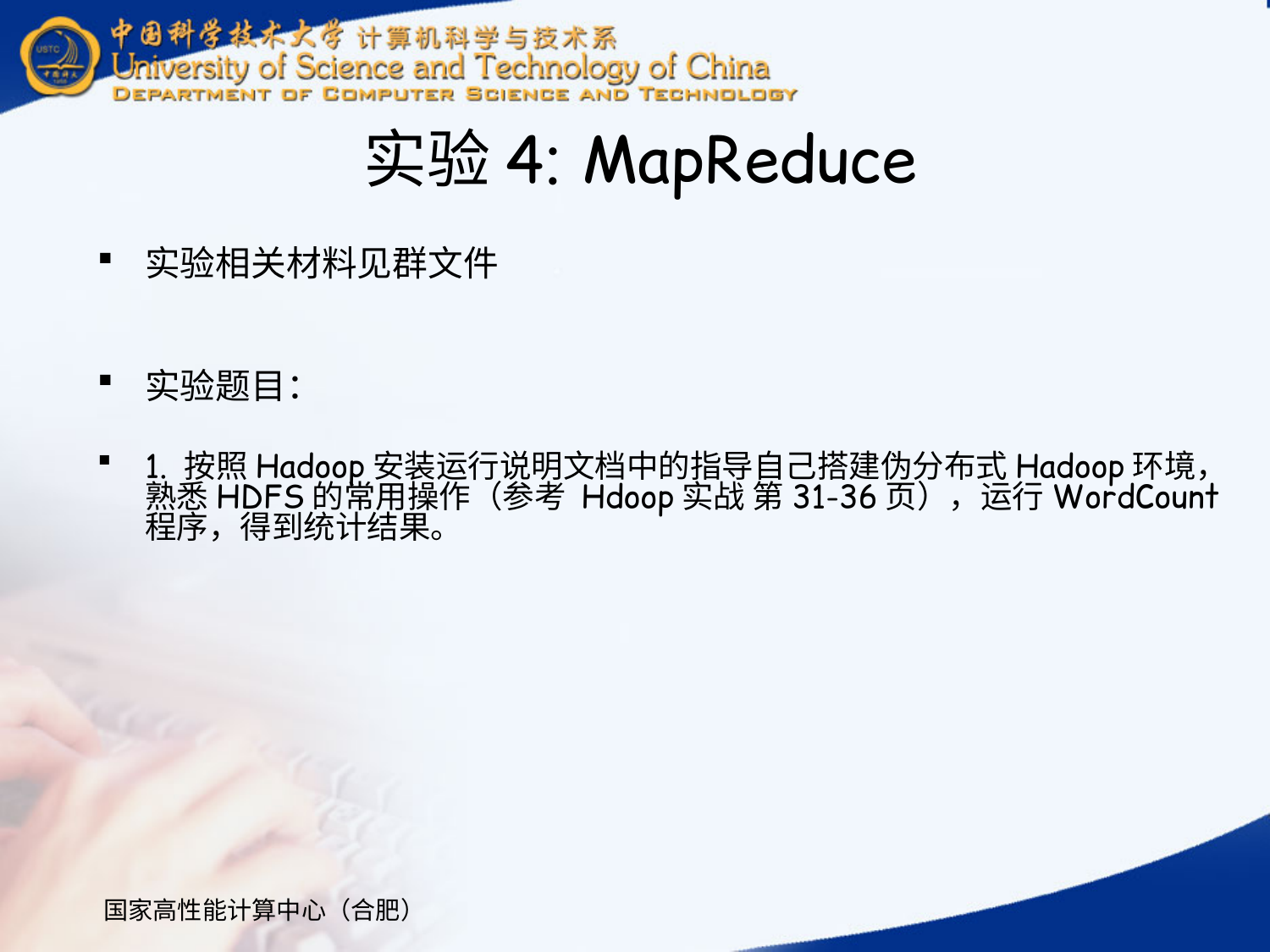

# 实验4: MapReduce
实验相关材料见群文件

实验题目：

1. 按照Hadoop安装运行说明文档中的指导自己搭建伪分布式Hadoop环境，熟悉HDFS的常用操作（参考 Hdoop实战 第31-36页），运行WordCount程序，得到统计结果。

国家高性能计算中心（合肥）